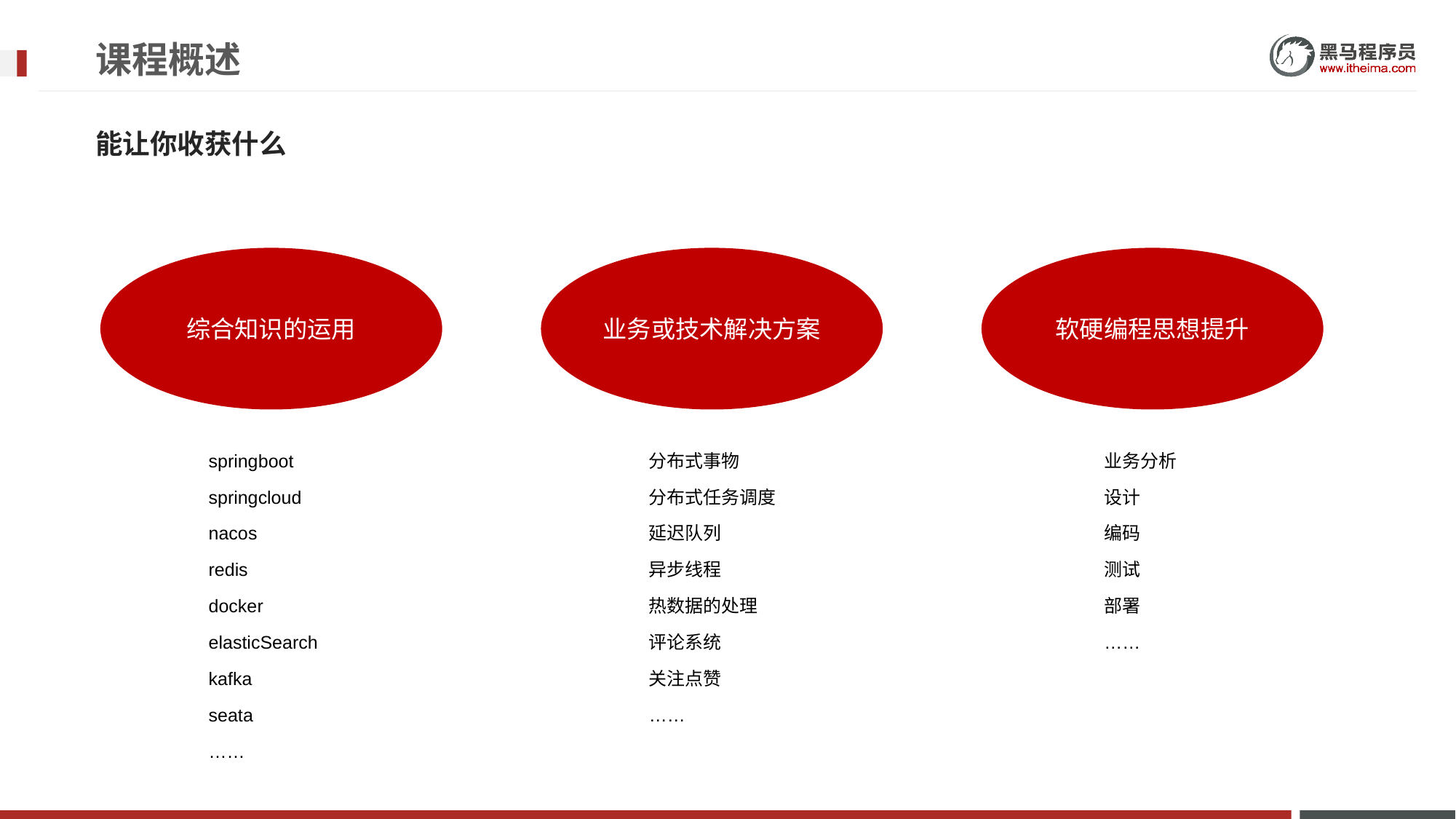

# 课程概述
能让你收获什么
综合知识的运用
业务或技术解决方案
软硬编程思想提升
springboot
springcloud
nacos
redis
docker
elasticSearch
kafka
seata
……
分布式事物
分布式任务调度
延迟队列
异步线程
热数据的处理
评论系统
关注点赞
……
业务分析
设计
编码
测试
部署
……